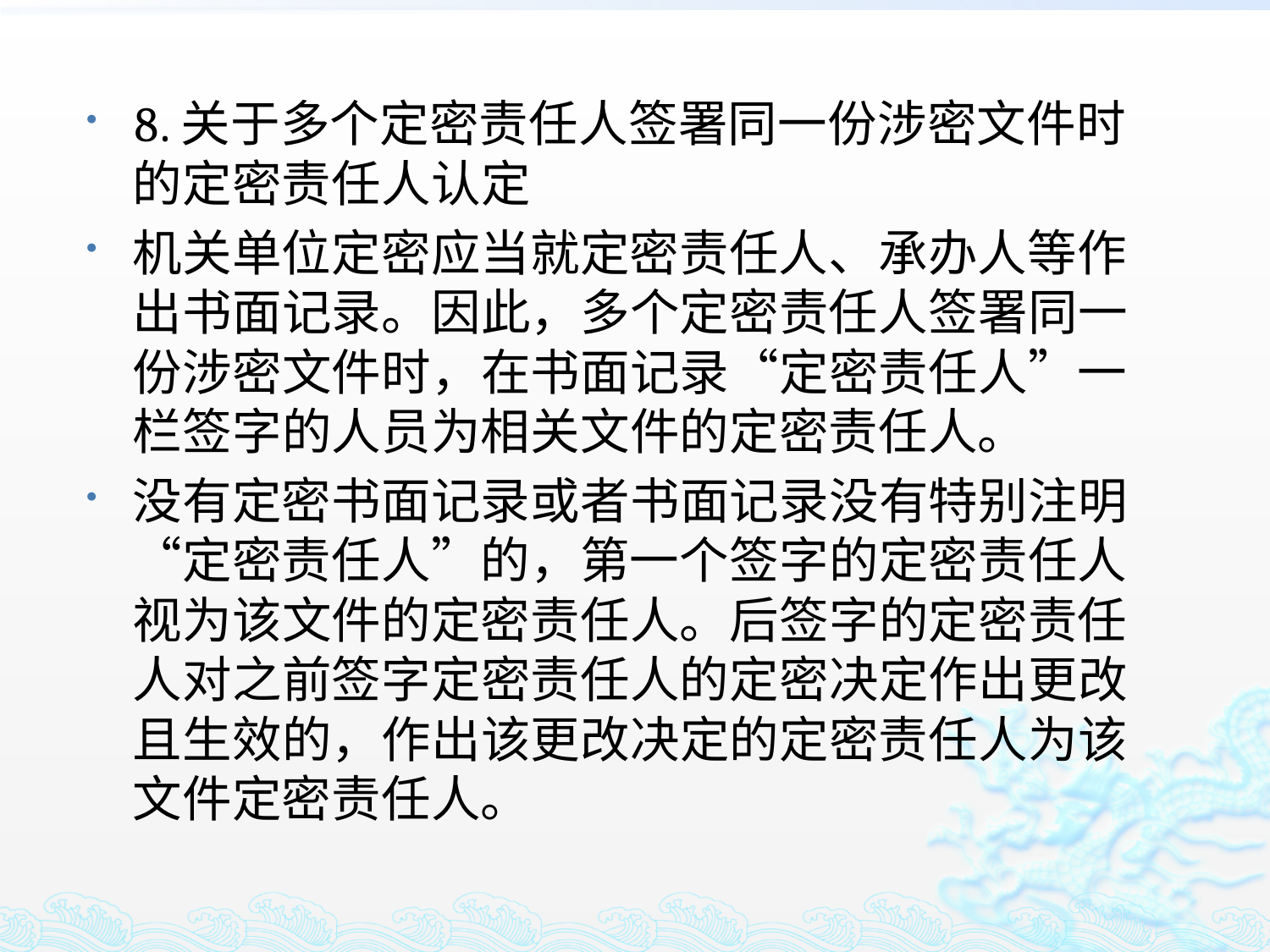

8.关于多个定密责任人签署同一份涉密文件时的定密责任人认定
机关单位定密应当就定密责任人、承办人等作出书面记录。因此，多个定密责任人签署同一份涉密文件时，在书面记录“定密责任人”一栏签字的人员为相关文件的定密责任人。
没有定密书面记录或者书面记录没有特别注明“定密责任人”的，第一个签字的定密责任人视为该文件的定密责任人。后签字的定密责任人对之前签字定密责任人的定密决定作出更改且生效的，作出该更改决定的定密责任人为该文件定密责任人。